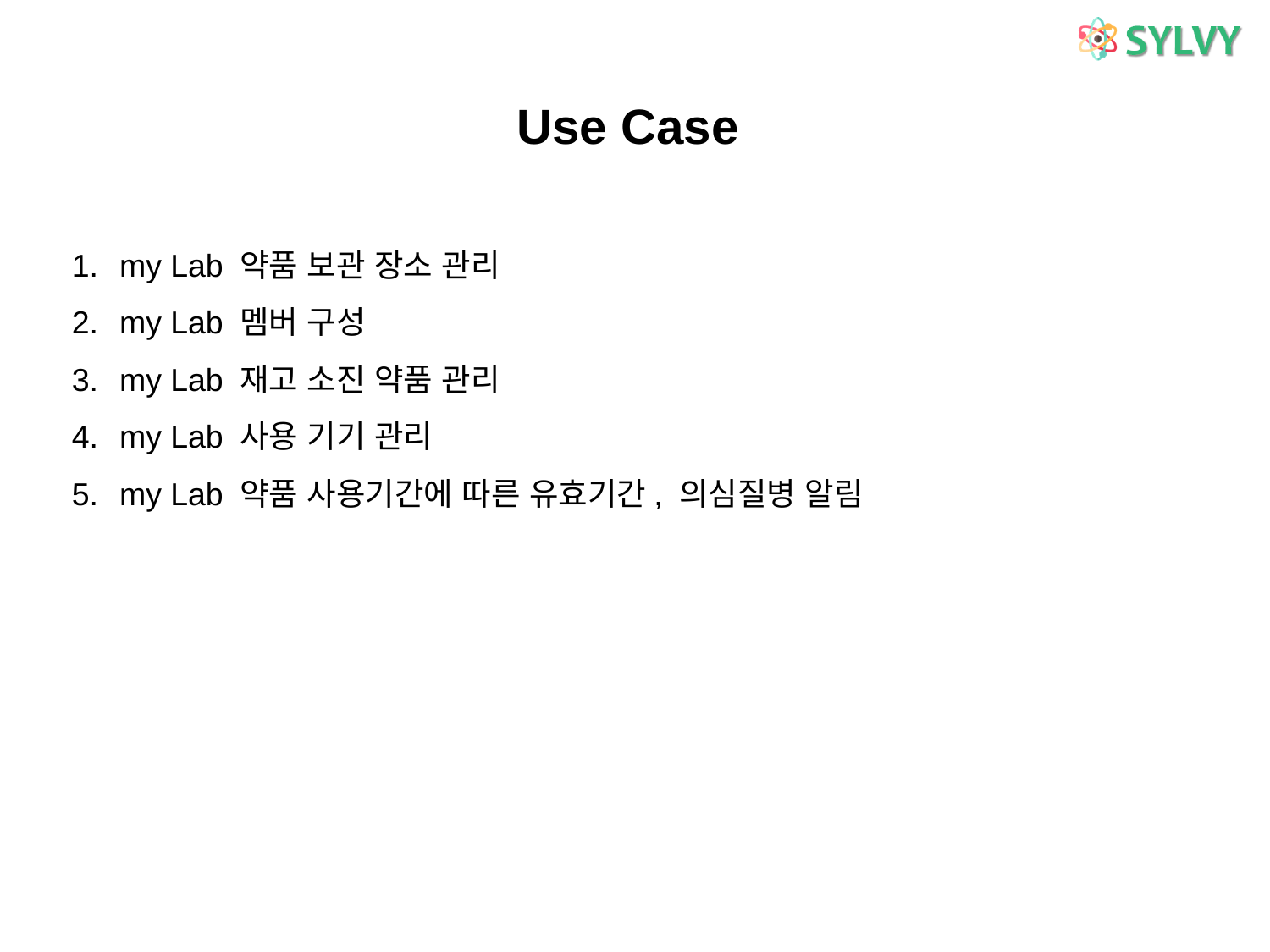

# Use Case
my Lab 약품 보관 장소 관리
my Lab 멤버 구성
my Lab 재고 소진 약품 관리
my Lab 사용 기기 관리
my Lab 약품 사용기간에 따른 유효기간, 의심질병 알림